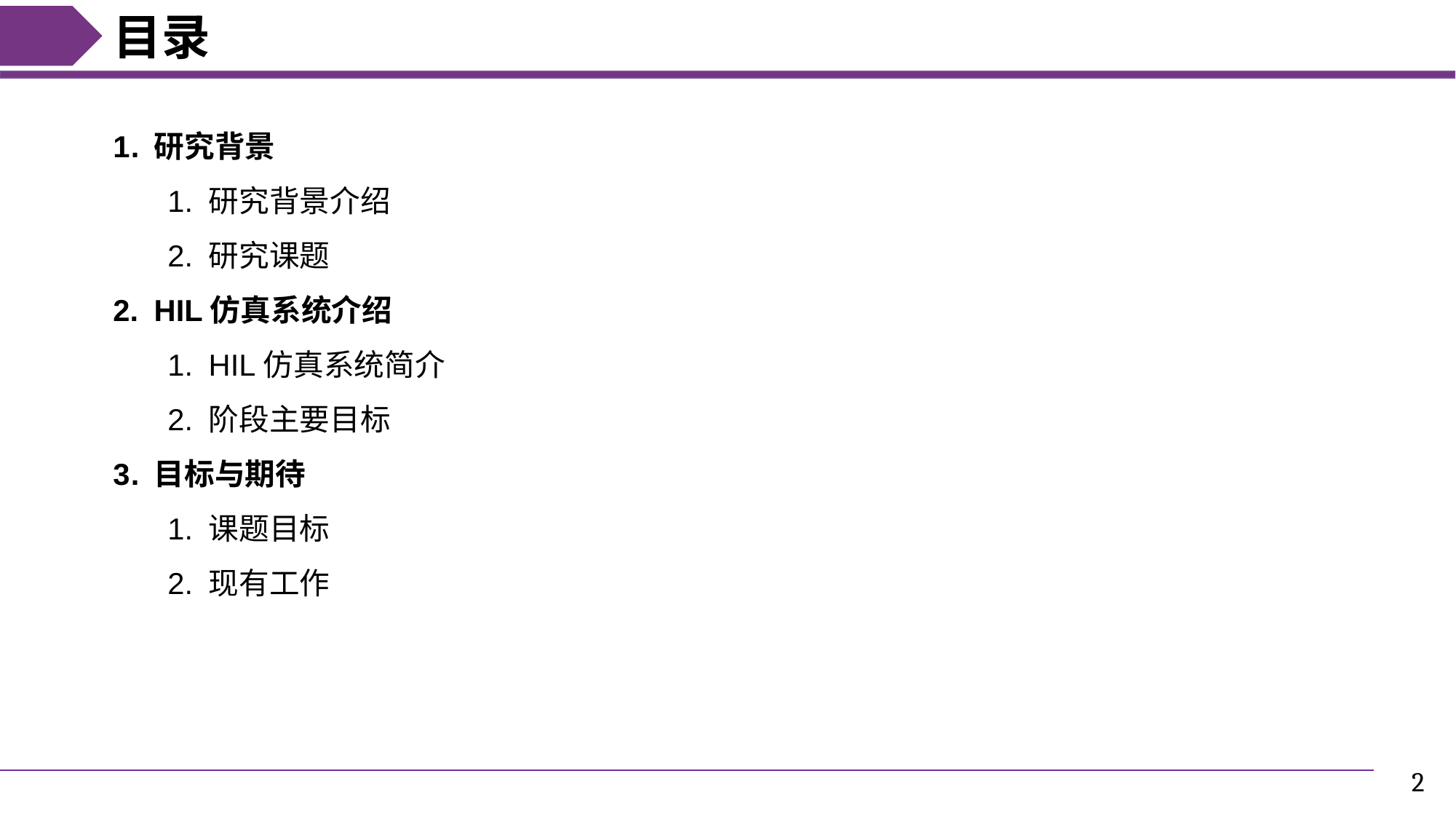

# 目录
研究背景
研究背景介绍
研究课题
HIL仿真系统介绍
HIL仿真系统简介
阶段主要目标
目标与期待
课题目标
现有工作